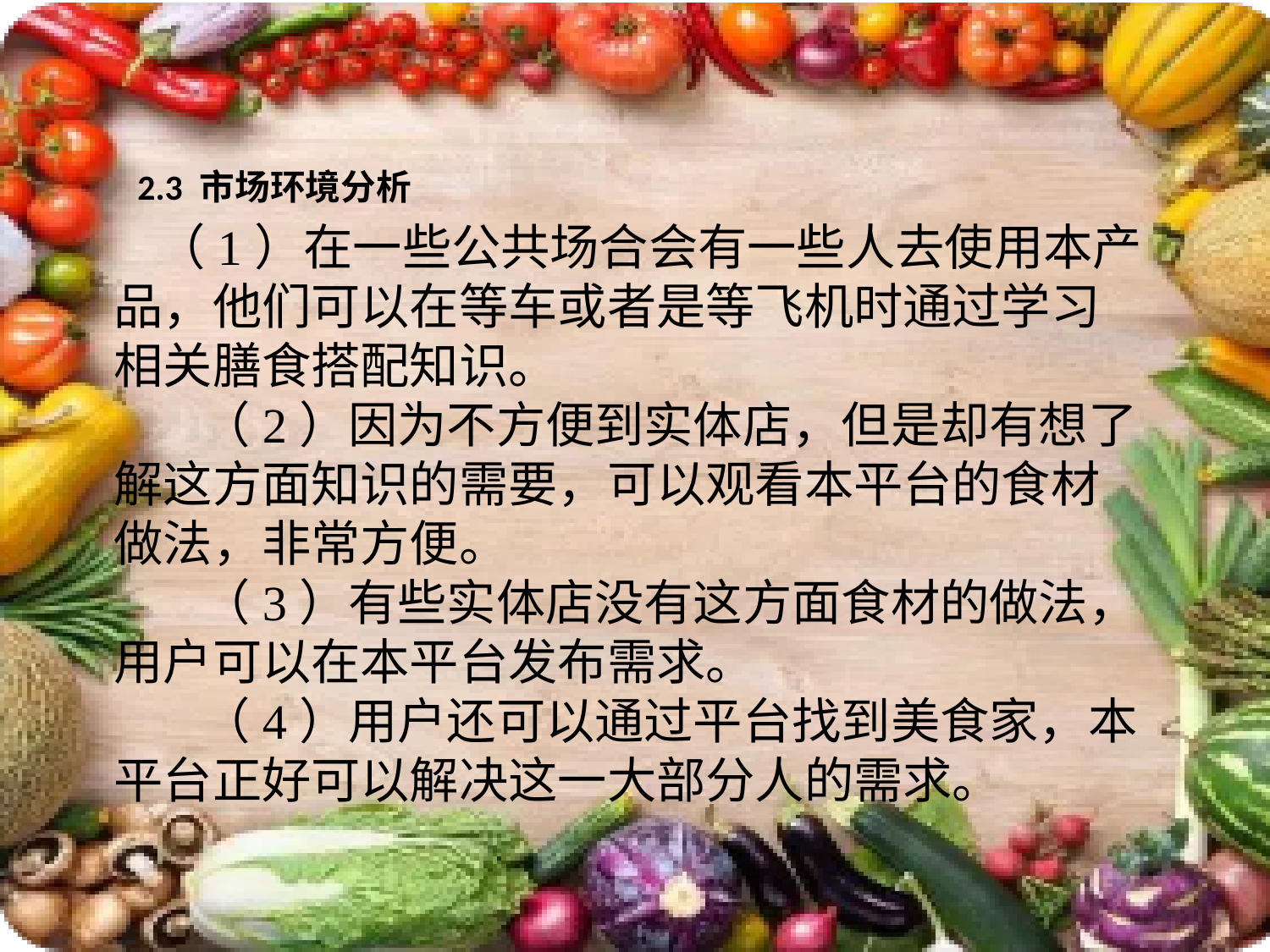

2.3 市场环境分析
（1）在一些公共场合会有一些人去使用本产品，他们可以在等车或者是等飞机时通过学习相关膳食搭配知识。
   （2）因为不方便到实体店，但是却有想了解这方面知识的需要，可以观看本平台的食材做法，非常方便。
   （3）有些实体店没有这方面食材的做法，用户可以在本平台发布需求。
   （4）用户还可以通过平台找到美食家，本平台正好可以解决这一大部分人的需求。